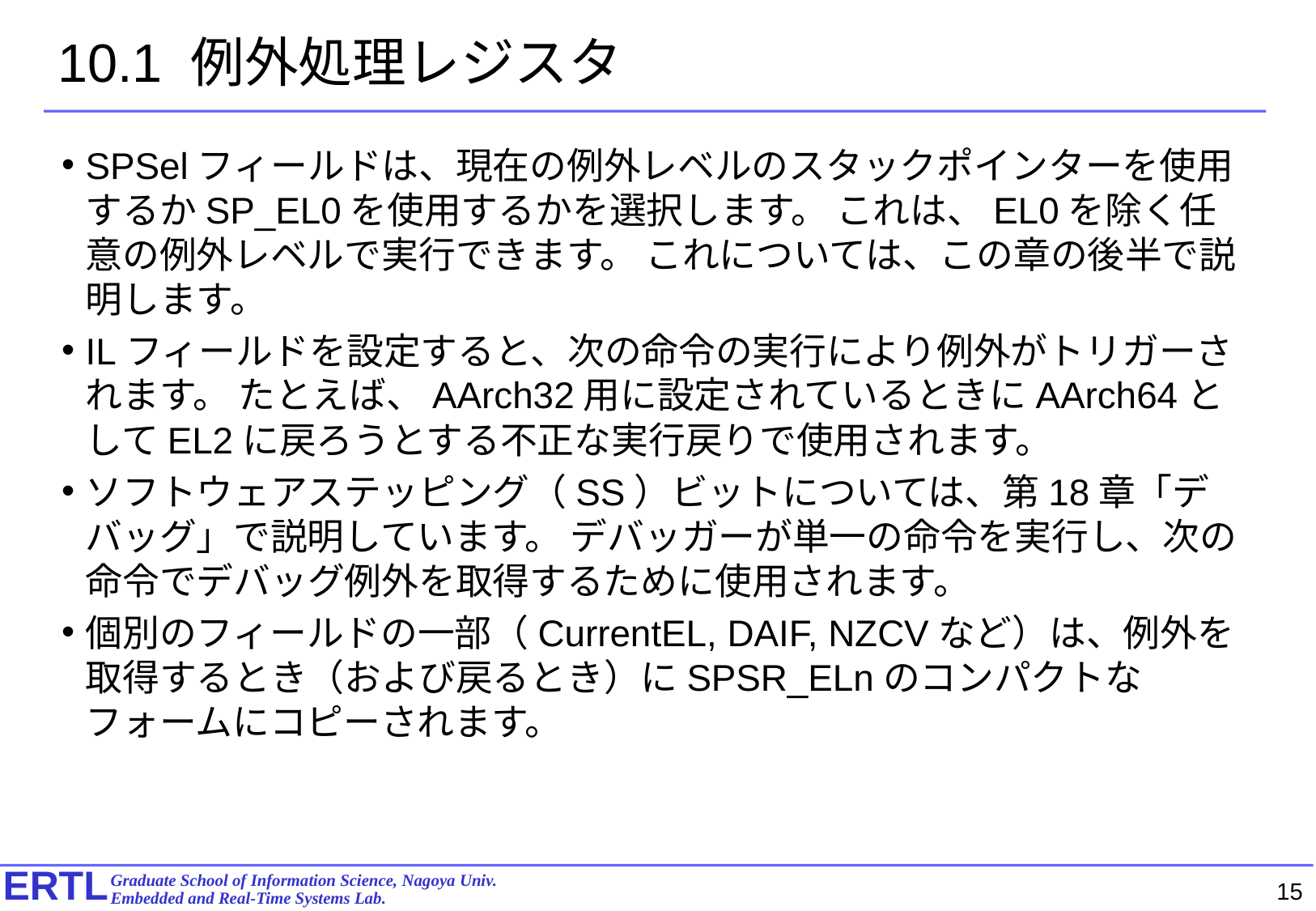

# 10.1 例外処理レジスタ
SPSelフィールドは、現在の例外レベルのスタックポインターを使用するかSP_EL0を使用するかを選択します。 これは、EL0を除く任意の例外レベルで実行できます。 これについては、この章の後半で説明します。
ILフィールドを設定すると、次の命令の実行により例外がトリガーされます。 たとえば、AArch32用に設定されているときにAArch64としてEL2に戻ろうとする不正な実行戻りで使用されます。
ソフトウェアステッピング（SS）ビットについては、第18章「デバッグ」で説明しています。 デバッガーが単一の命令を実行し、次の命令でデバッグ例外を取得するために使用されます。
個別のフィールドの一部（CurrentEL, DAIF, NZCVなど）は、例外を取得するとき（および戻るとき）にSPSR_ELnのコンパクトなフォームにコピーされます。
15